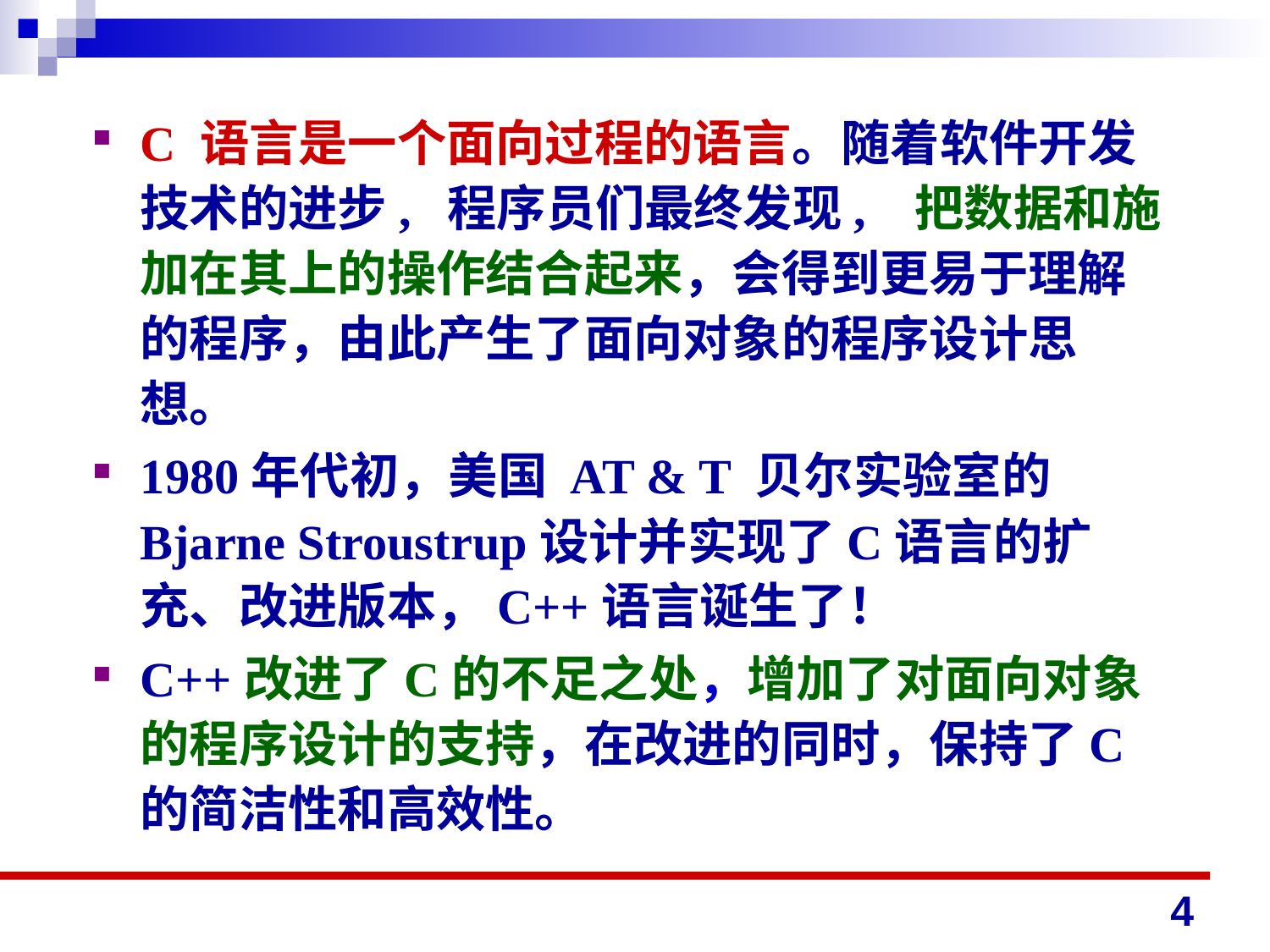

C 语言是一个面向过程的语言。随着软件开发技术的进步,  程序员们最终发现,   把数据和施加在其上的操作结合起来，会得到更易于理解的程序，由此产生了面向对象的程序设计思想。
1980年代初，美国 AT & T 贝尔实验室的Bjarne Stroustrup设计并实现了C语言的扩充、改进版本，C++语言诞生了！
C++改进了C的不足之处，增加了对面向对象的程序设计的支持，在改进的同时，保持了C的简洁性和高效性。
4